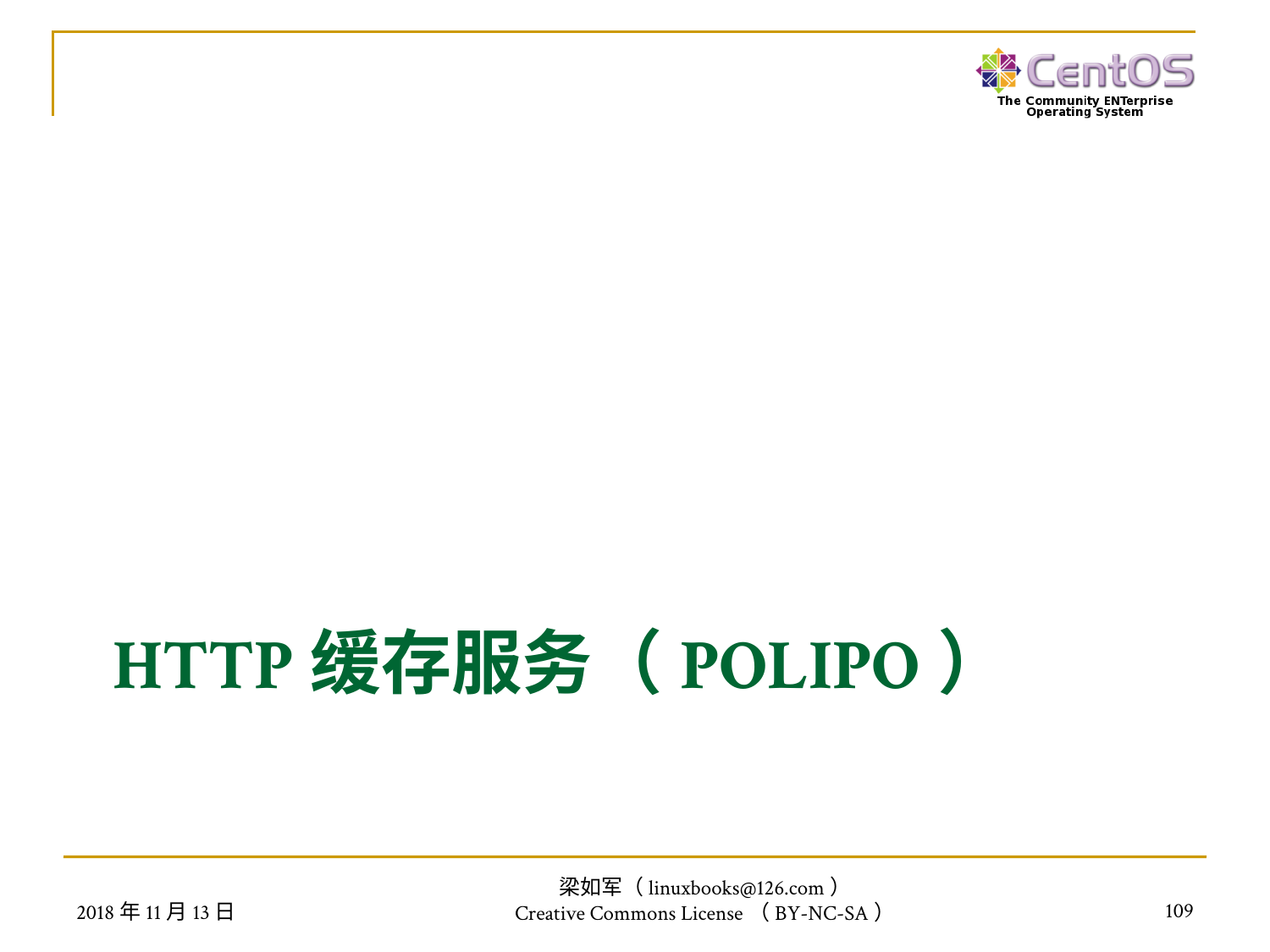

# HTTP缓存服务（Polipo）
2018年11月13日
109
梁如军（linuxbooks@126.com）
Creative Commons License（BY-NC-SA）